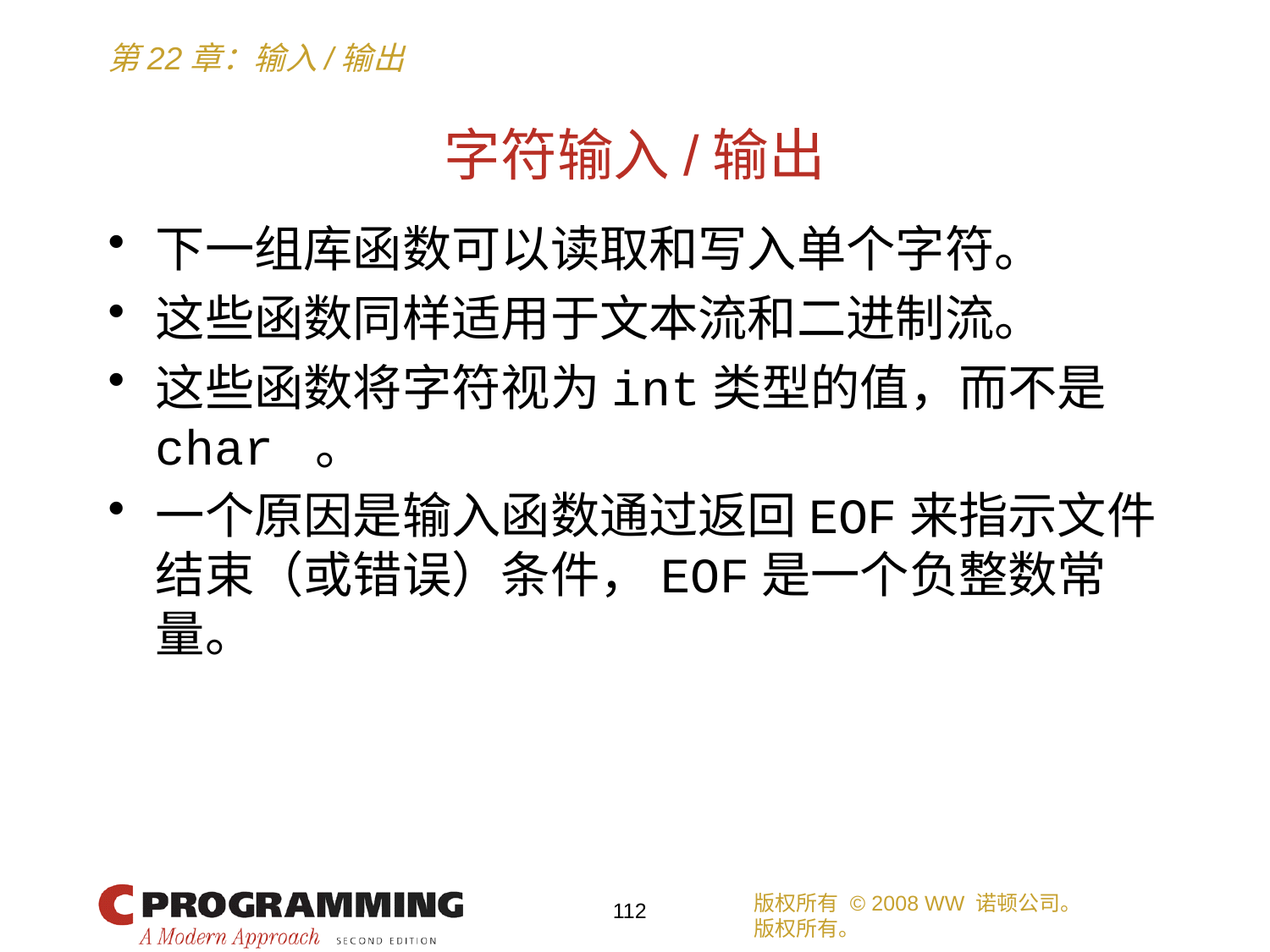

# 字符输入/输出
下一组库函数可以读取和写入单个字符。
这些函数同样适用于文本流和二进制流。
这些函数将字符视为int类型的值，而不是char 。
一个原因是输入函数通过返回EOF来指示文件结束（或错误）条件，EOF是一个负整数常量。

版权所有 © 2008 WW 诺顿公司。
版权所有。
112